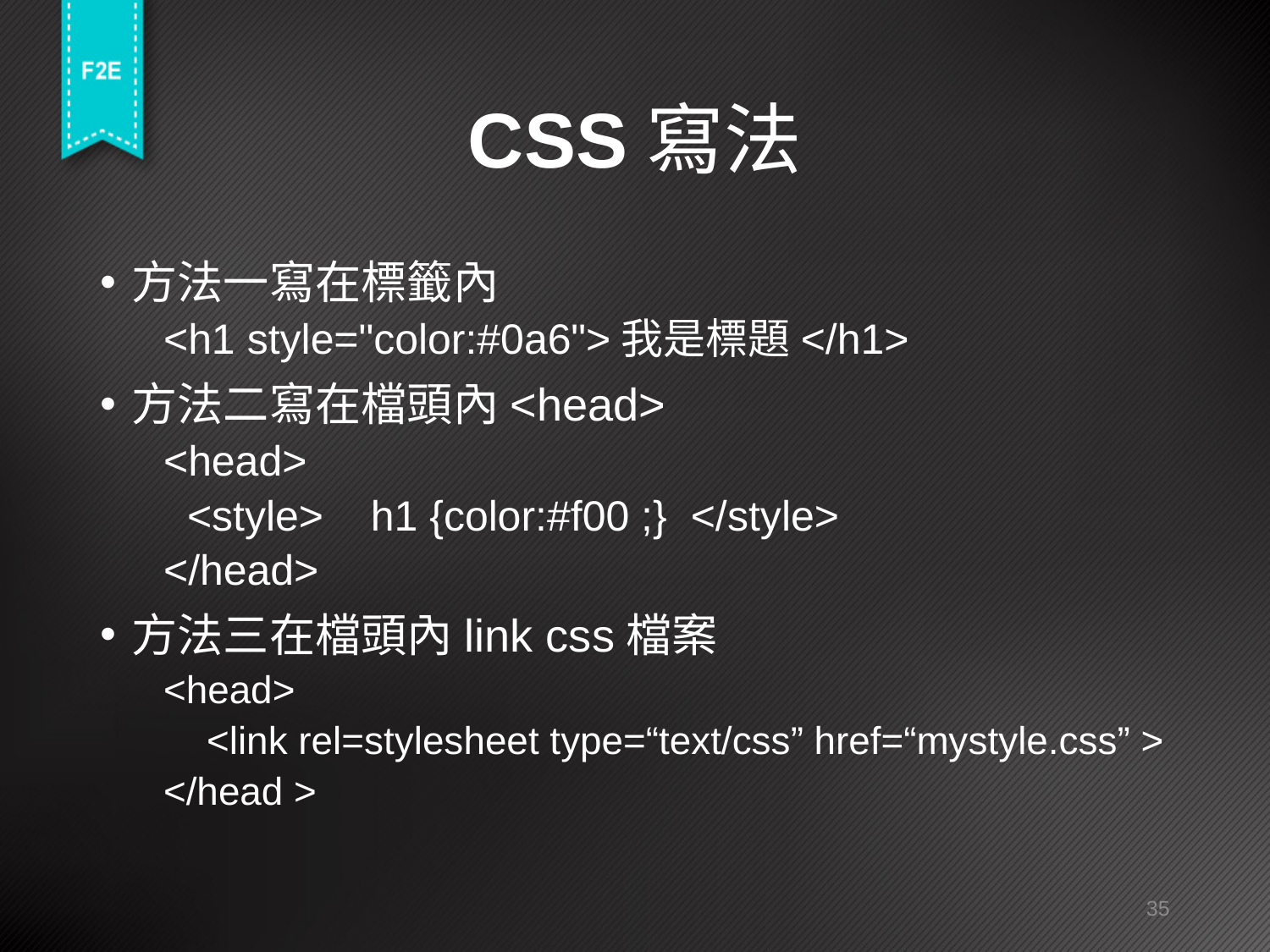

# CSS寫法
方法一寫在標籤內
<h1 style="color:#0a6">我是標題</h1>
方法二寫在檔頭內<head>
<head>
  <style>    h1 {color:#f00 ;}  </style>
</head>
方法三在檔頭內link css檔案
<head>
    <link rel=stylesheet type=“text/css” href=“mystyle.css” >
</head >

35